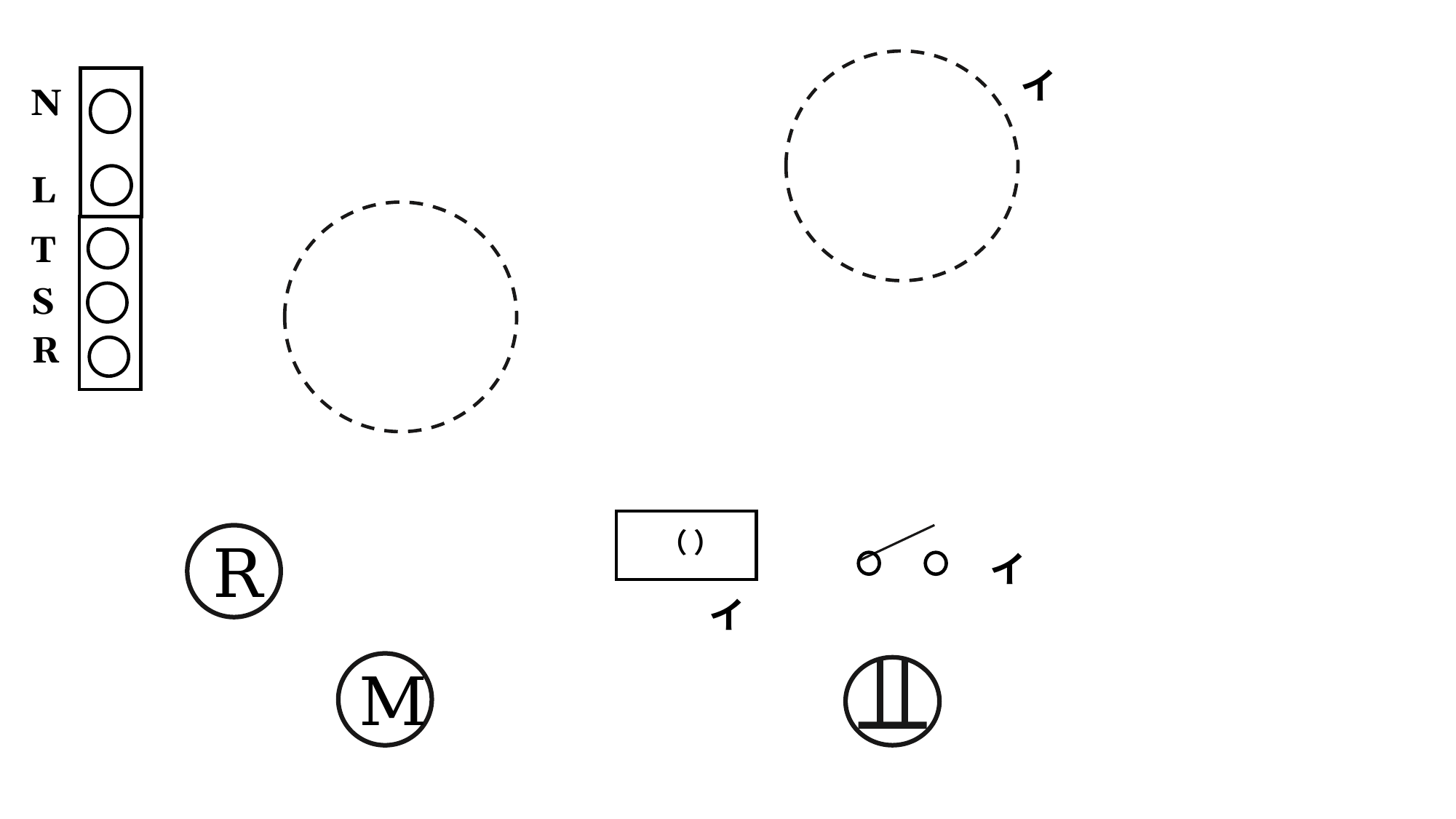

イ

N

L

T

S

R

（）
（ ）
R

イ

イ
M